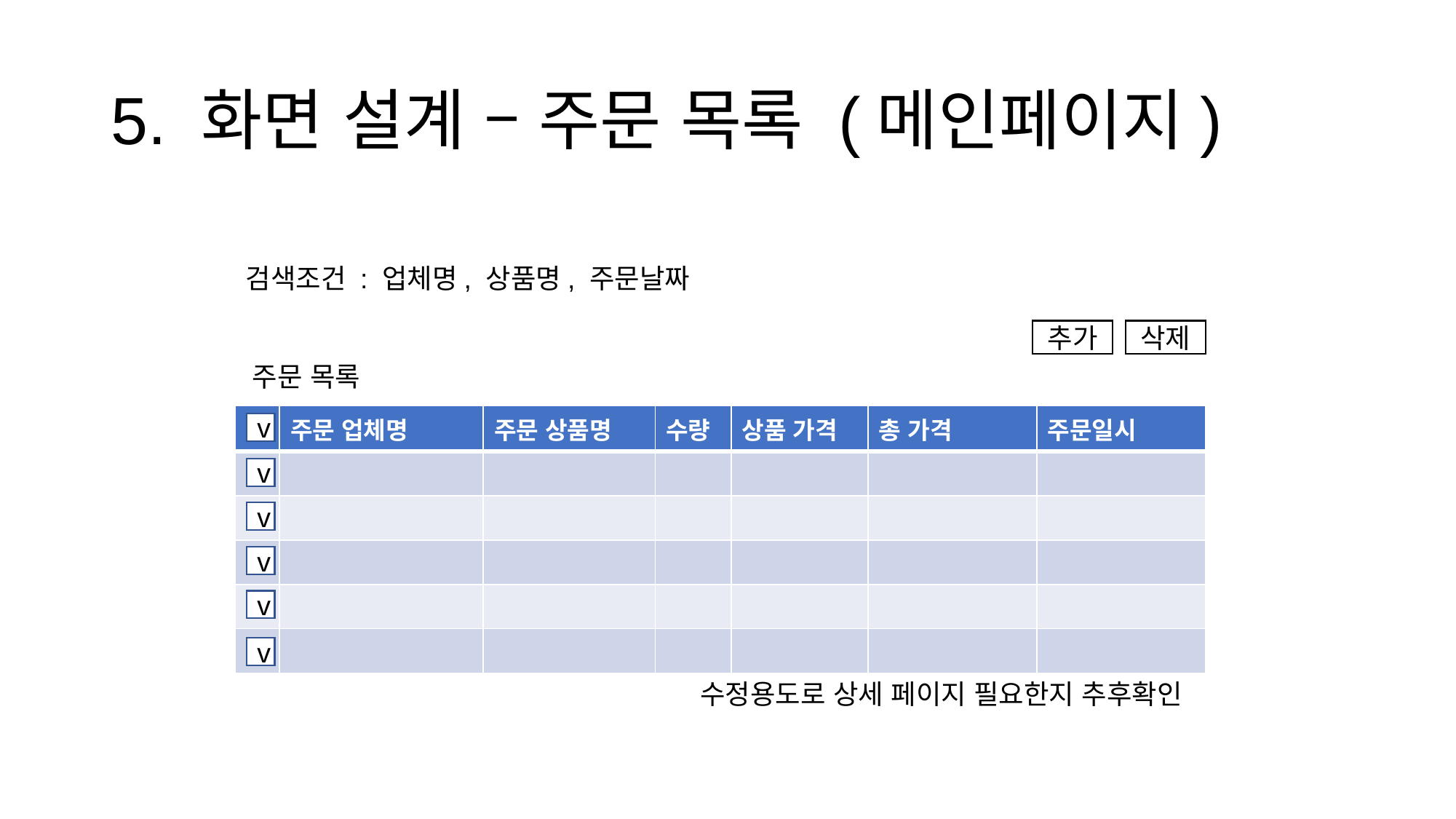

# 5. 화면 설계 – 주문 목록 (메인페이지)
검색조건 : 업체명, 상품명, 주문날짜
추가
삭제
주문 목록
|  | 주문 업체명 | 주문 상품명 | 수량 | 상품 가격 | 총 가격 | 주문일시 |
| --- | --- | --- | --- | --- | --- | --- |
|  |  |  |  |  |  |  |
|  |  |  |  |  |  |  |
|  |  |  |  |  |  |  |
|  |  |  |  |  |  |  |
|  |  |  |  |  |  |  |
v
v
v
v
v
v
수정용도로 상세 페이지 필요한지 추후확인